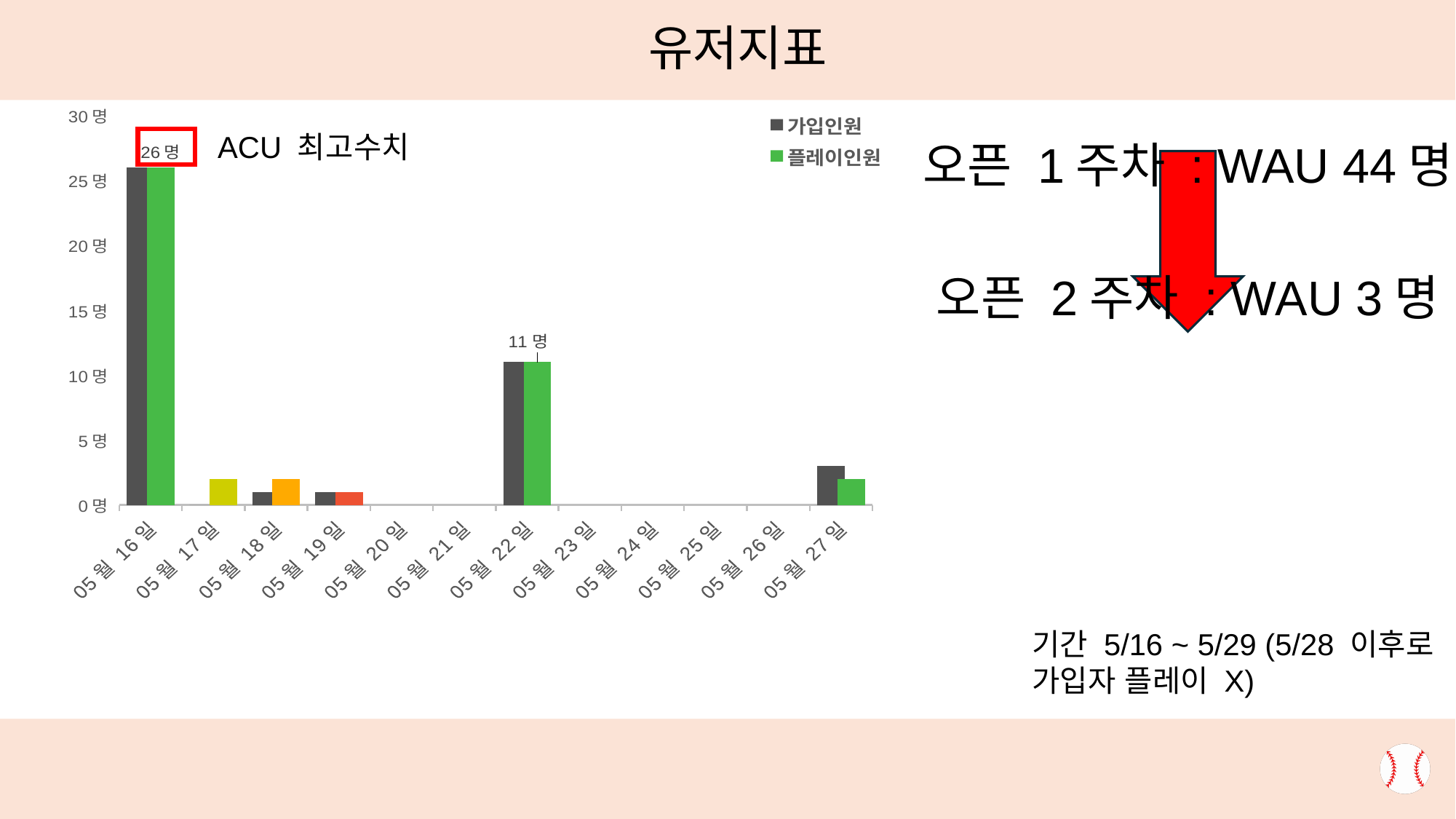

# 유저지표

### Chart

| Category | 가입인원 | 플레이인원 |
|---|---|---|
| 45428 | 26.0 | 26.0 |
| 45429 | 0.0 | 2.0 |
| 45430 | 1.0 | 2.0 |
| 45431 | 1.0 | 1.0 |
| 45434 | 11.0 | 11.0 |
| 45439 | 3.0 | 2.0 |
ACU 최고수치

오픈 1주차 : WAU 44명

오픈 2주차 : WAU 3명
기간 5/16 ~ 5/29 (5/28 이후로 가입자 플레이 X)